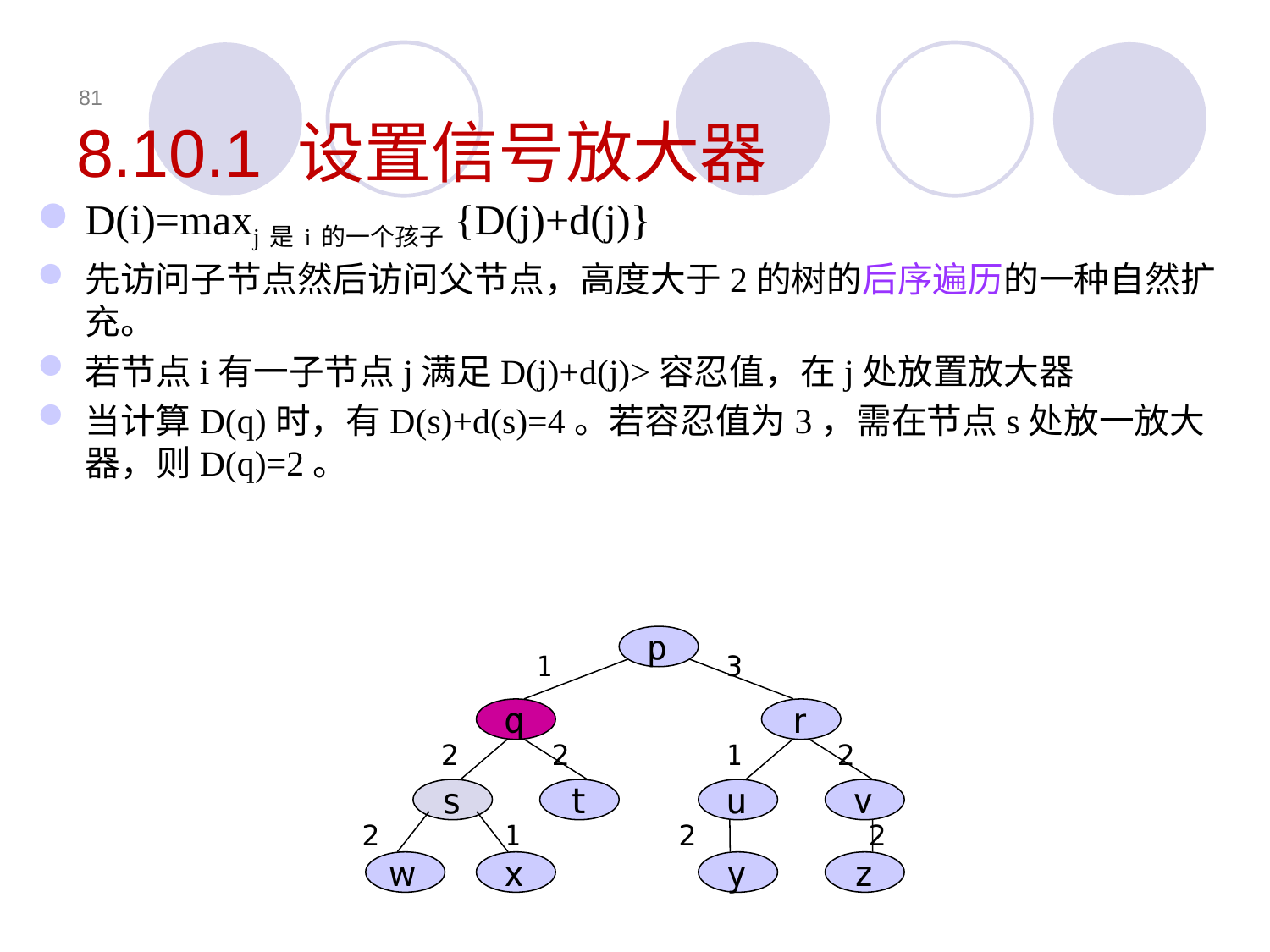

8.10.1 设置信号放大器
81

D(i)=maxj是i的一个孩子{D(j)+d(j)}
先访问子节点然后访问父节点，高度大于2的树的后序遍历的一种自然扩充。
若节点i有一子节点j满足D(j)+d(j)>容忍值，在j处放置放大器
当计算D(q)时，有D(s)+d(s)=4。若容忍值为3，需在节点s处放一放大器，则D(q)=2。
p
1
3

q
r
2
2
1
2

s
t
u
v
2

1
2
2

w
x
y
z